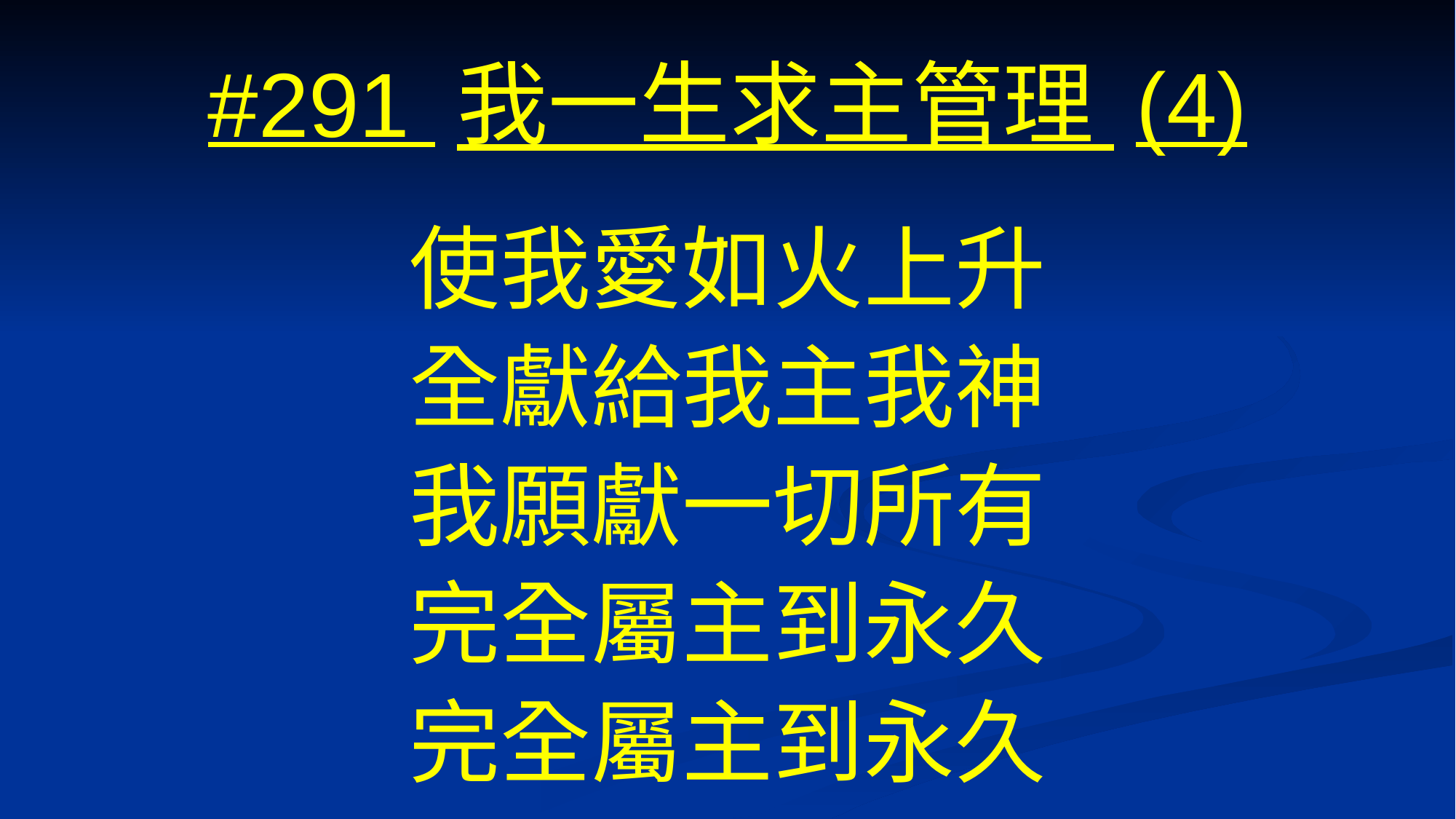

# #291 我一生求主管理 (4)
使我愛如火上升
全獻給我主我神
我願獻一切所有
完全屬主到永久
完全屬主到永久